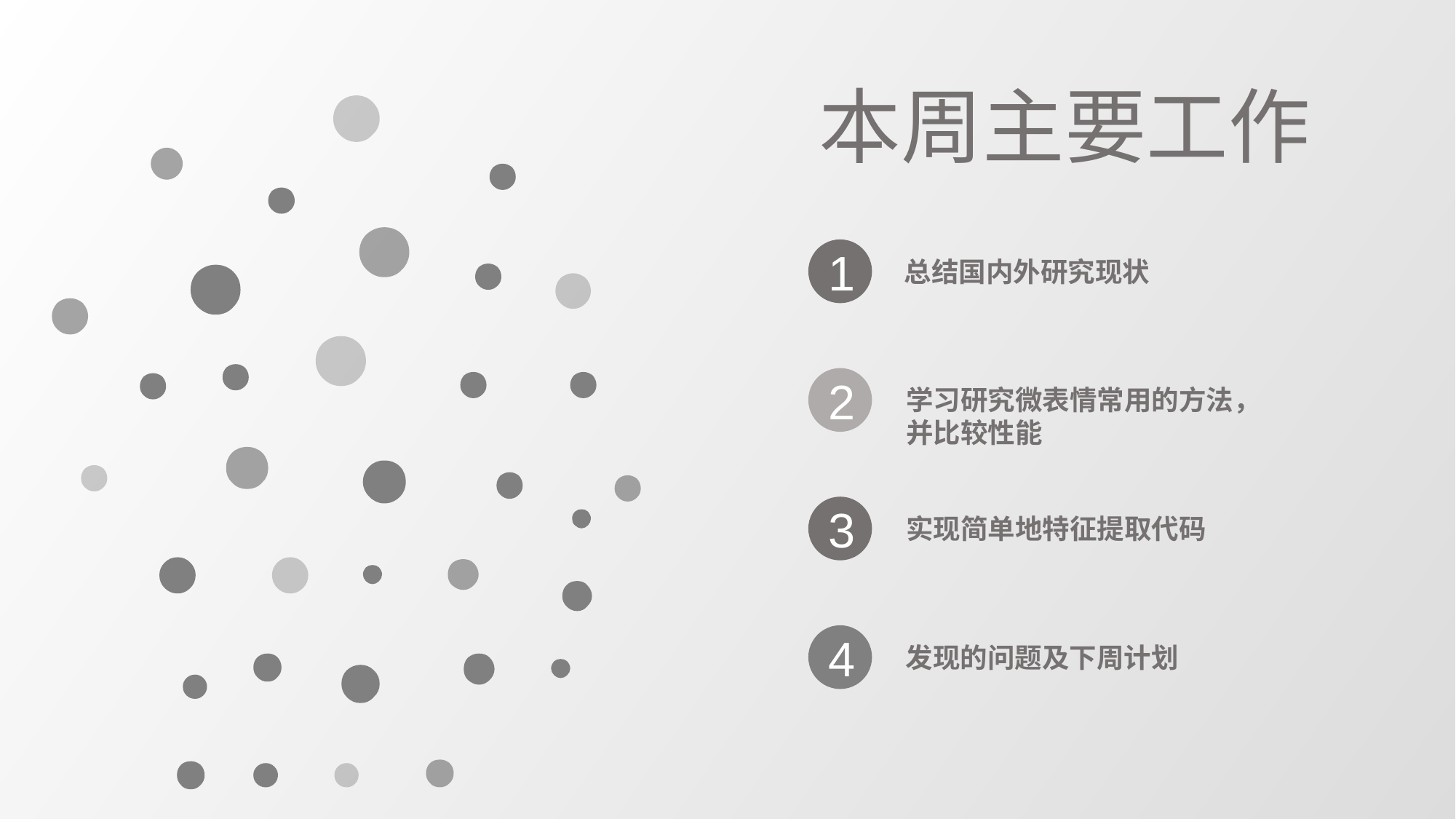

本周主要工作

1
总结国内外研究现状
2
学习研究微表情常用的方法，
并比较性能
3
实现简单地特征提取代码
4
发现的问题及下周计划